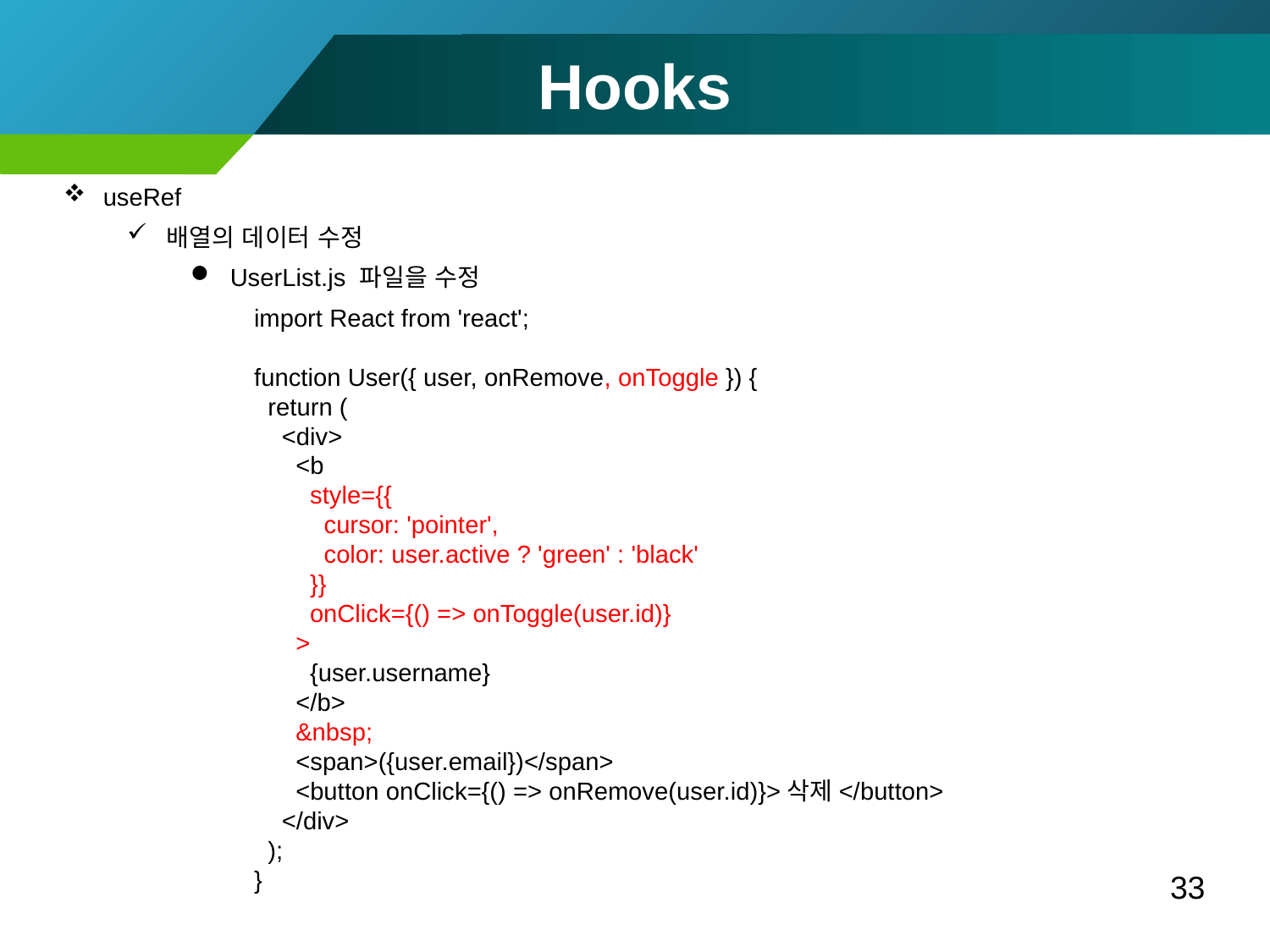

Hooks
useRef
배열의 데이터 수정
UserList.js 파일을 수정
import React from 'react';

function User({ user, onRemove, onToggle }) {
  return (
    <div>
      <b
        style={{
          cursor: 'pointer',
          color: user.active ? 'green' : 'black'
        }}
        onClick={() => onToggle(user.id)}
      >
        {user.username}
      </b>
      &nbsp;
      <span>({user.email})</span>
      <button onClick={() => onRemove(user.id)}>삭제</button>
    </div>
  );
}

33